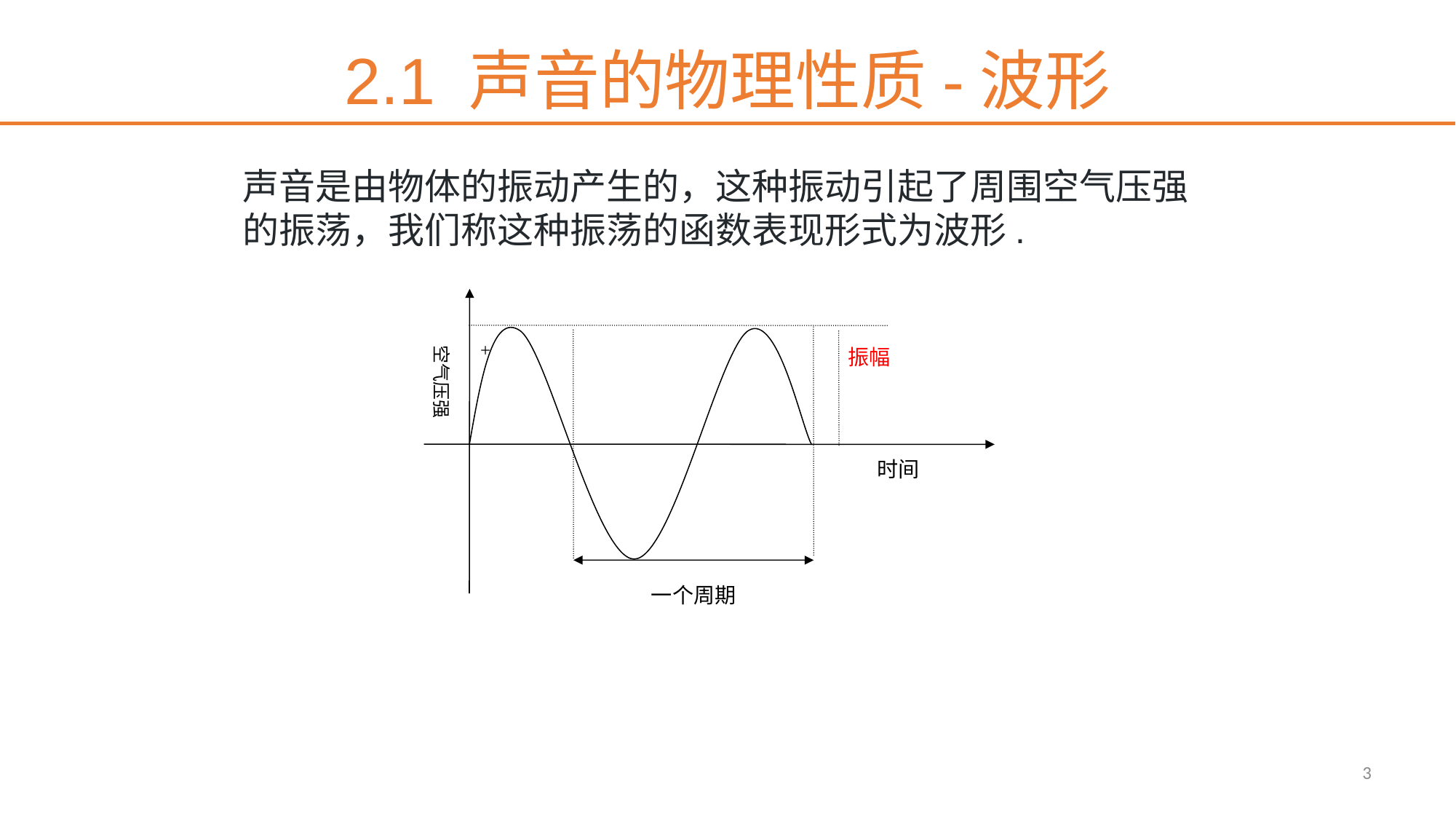

# 2.1 声音的物理性质-波形
声音是由物体的振动产生的，这种振动引起了周围空气压强的振荡，我们称这种振荡的函数表现形式为波形.

+
空气压强
振幅

时间

一个周期
3